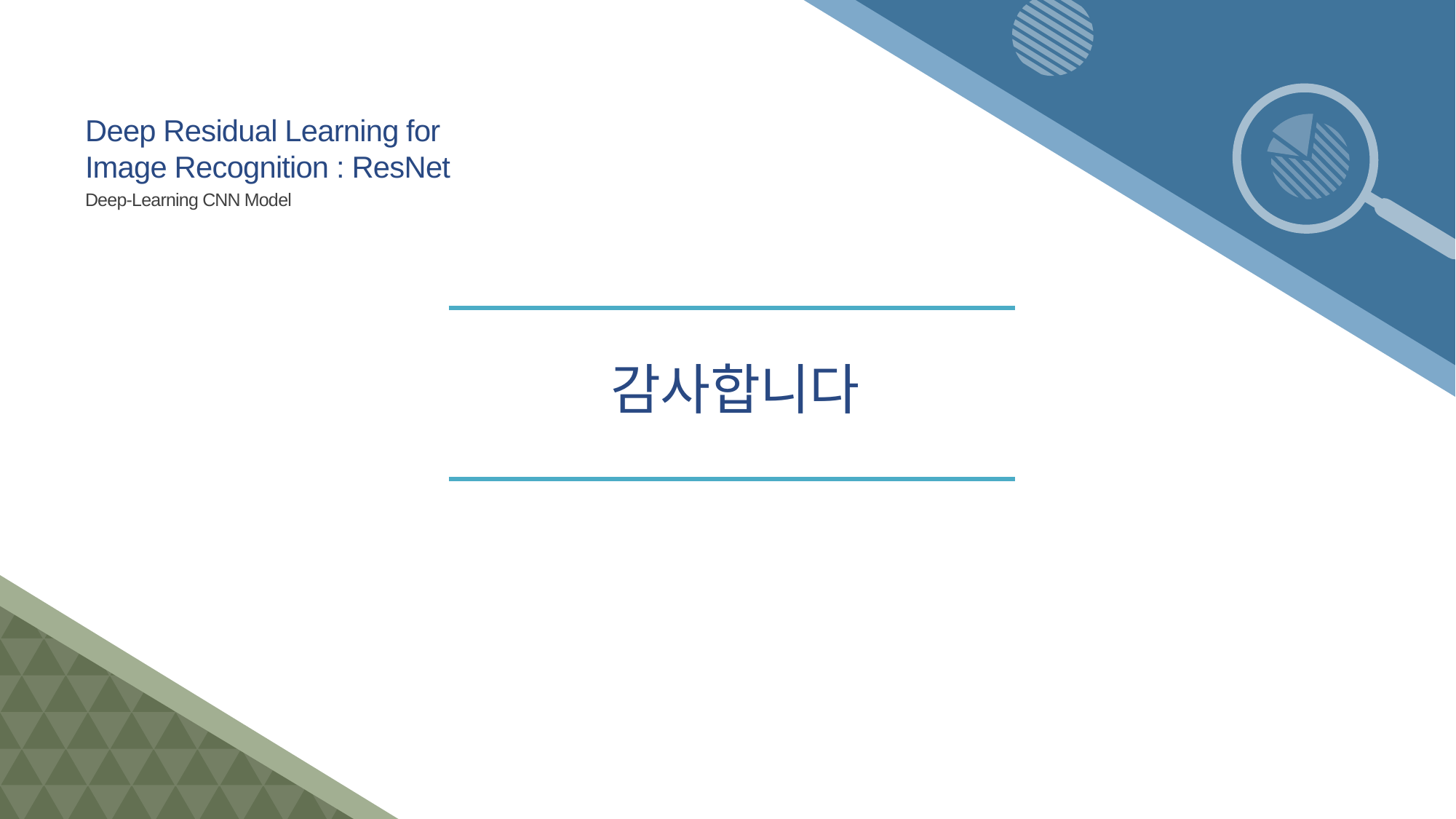

Deep Residual Learning for
Image Recognition : ResNet
Deep-Learning CNN Model

감사합니다